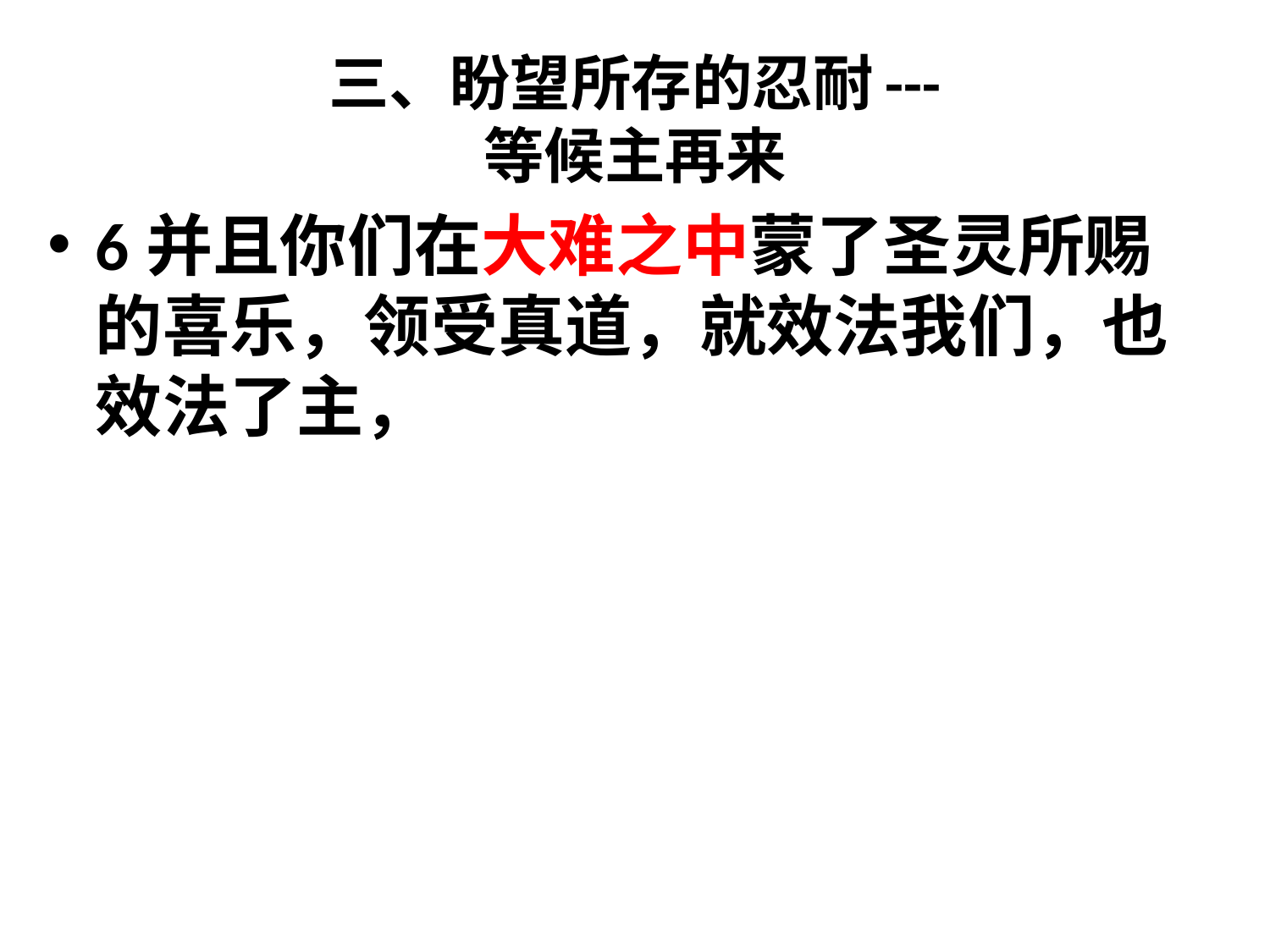

# 三、盼望所存的忍耐--- 等候主再来
6并且你们在大难之中蒙了圣灵所赐的喜乐，领受真道，就效法我们，也效法了主，